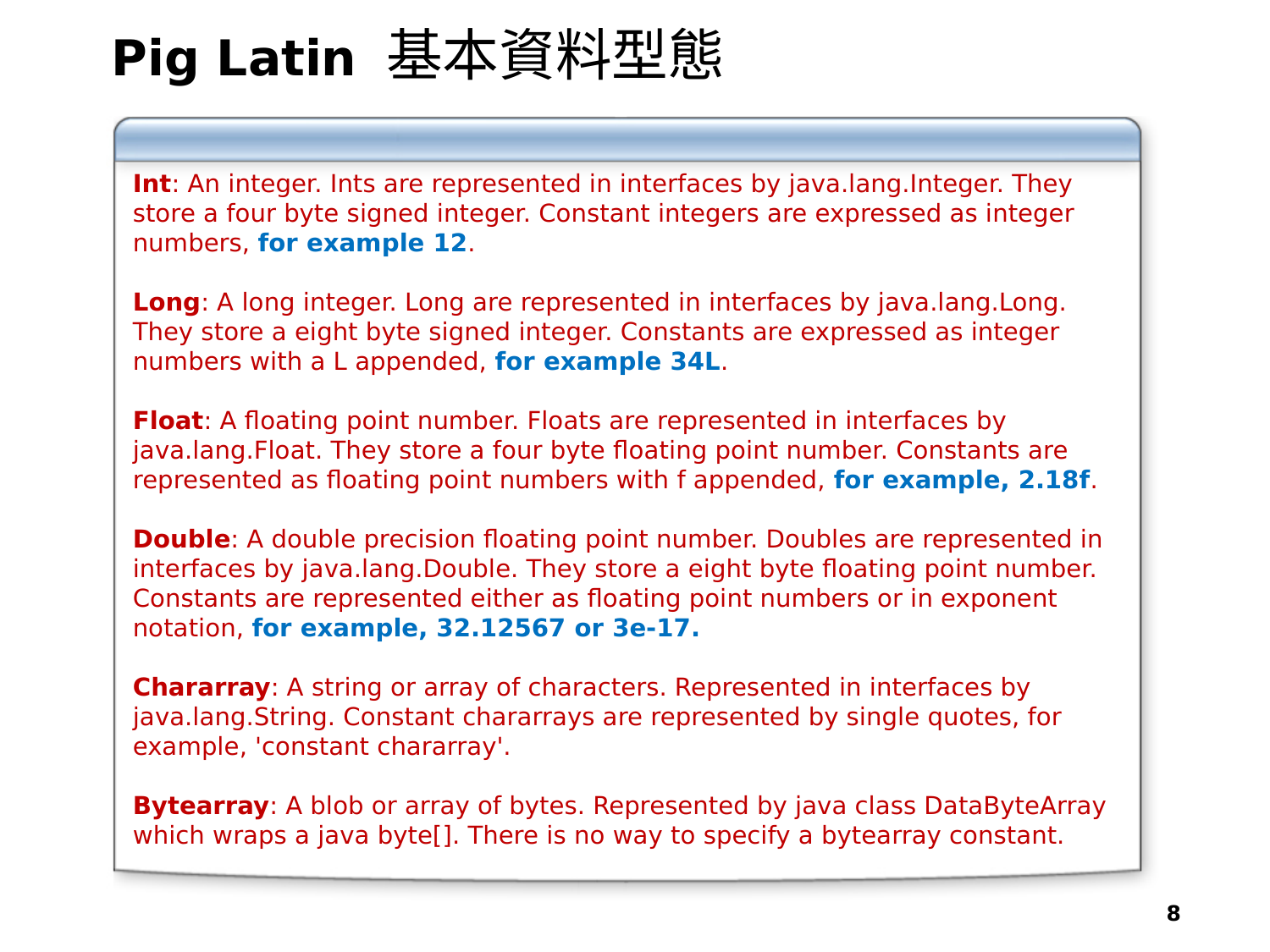

Pig Latin 基本資料型態
Int: An integer. Ints are represented in interfaces by java.lang.Integer. They store a four byte signed integer. Constant integers are expressed as integer numbers, for example 12.

Long: A long integer. Long are represented in interfaces by java.lang.Long. They store a eight byte signed integer. Constants are expressed as integer numbers with a L appended, for example 34L.

Float: A floating point number. Floats are represented in interfaces by java.lang.Float. They store a four byte floating point number. Constants are represented as floating point numbers with f appended, for example, 2.18f.

Double: A double precision floating point number. Doubles are represented in interfaces by java.lang.Double. They store a eight byte floating point number. Constants are represented either as floating point numbers or in exponent notation, for example, 32.12567 or 3e-17.

Chararray: A string or array of characters. Represented in interfaces by java.lang.String. Constant chararrays are represented by single quotes, for example, 'constant chararray'.

Bytearray: A blob or array of bytes. Represented by java class DataByteArray which wraps a java byte[]. There is no way to specify a bytearray constant.
8